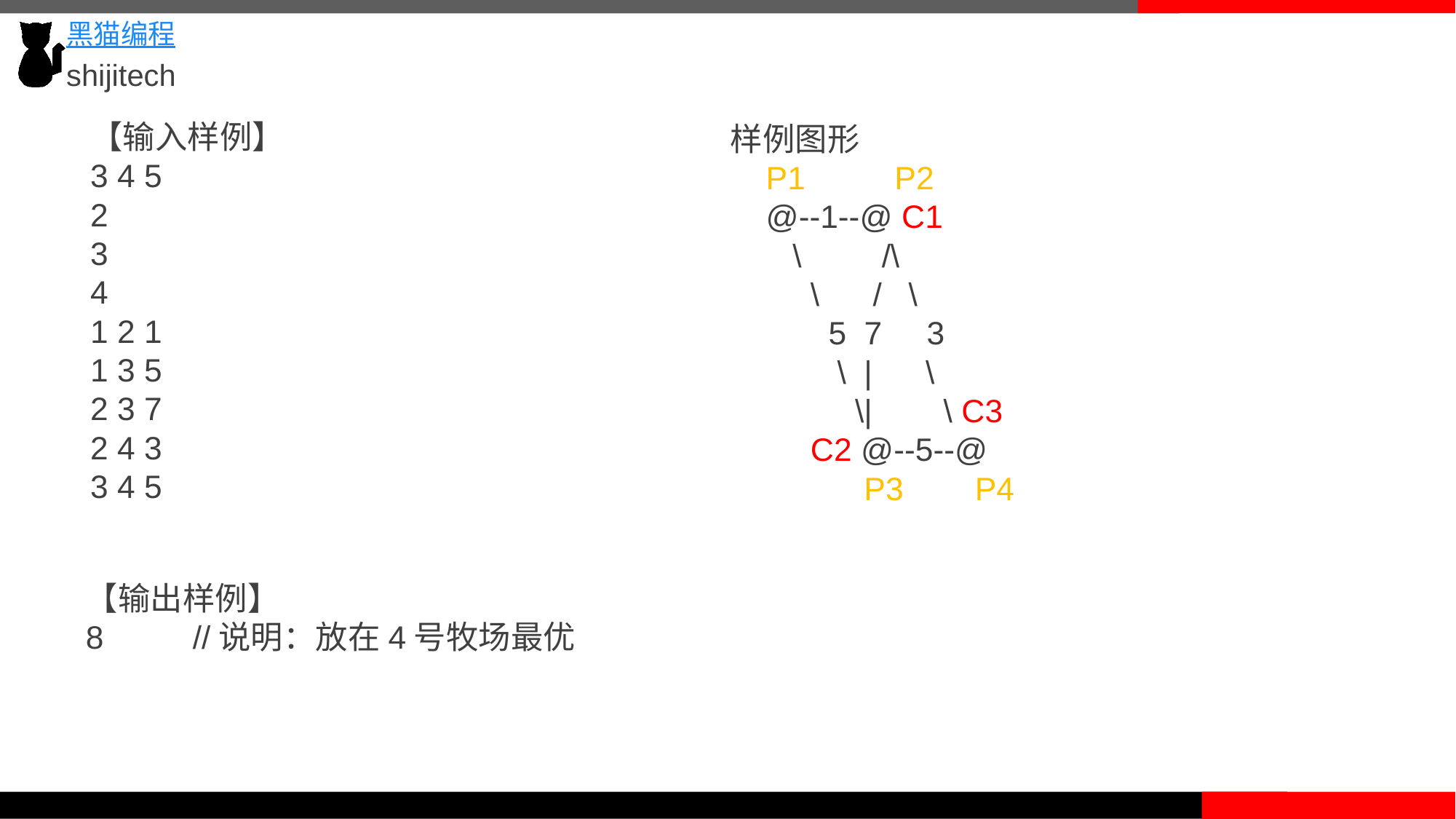

【输入样例】
3 4 5
2
3
4
1 2 1
1 3 5
2 3 7
2 4 3
3 4 5

样例图形
    P1          P2
    @--1--@ C1
       \         /\
         \      /   \
           5  7     3
            \  |      \
              \|        \ C3
         C2 @--5--@
               P3        P4

【输出样例】
8          //说明：放在4号牧场最优